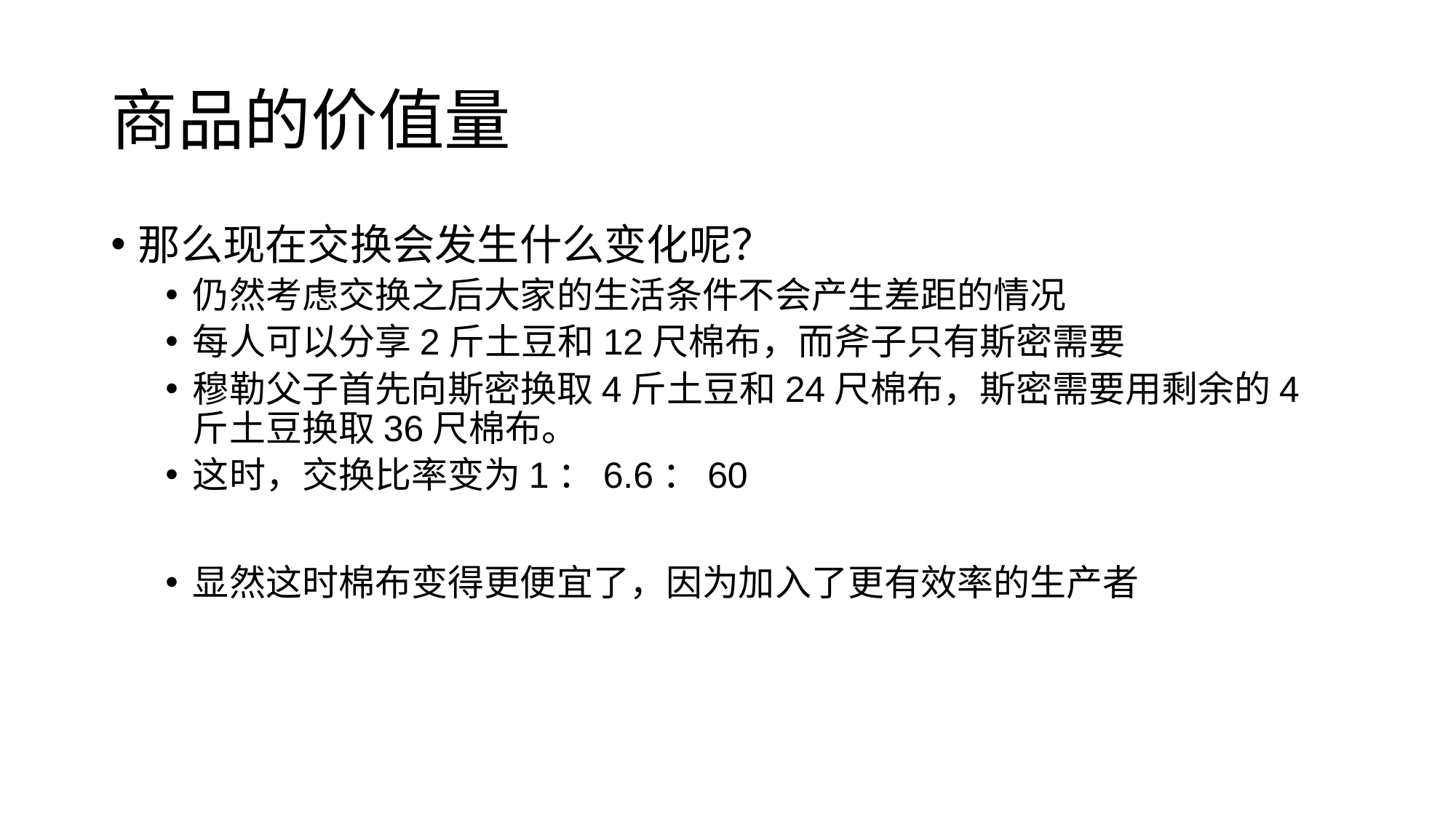

# 商品的价值量
那么现在交换会发生什么变化呢？
仍然考虑交换之后大家的生活条件不会产生差距的情况
每人可以分享2斤土豆和12尺棉布，而斧子只有斯密需要
穆勒父子首先向斯密换取4斤土豆和24尺棉布，斯密需要用剩余的4斤土豆换取36尺棉布。
这时，交换比率变为1：6.6：60

显然这时棉布变得更便宜了，因为加入了更有效率的生产者